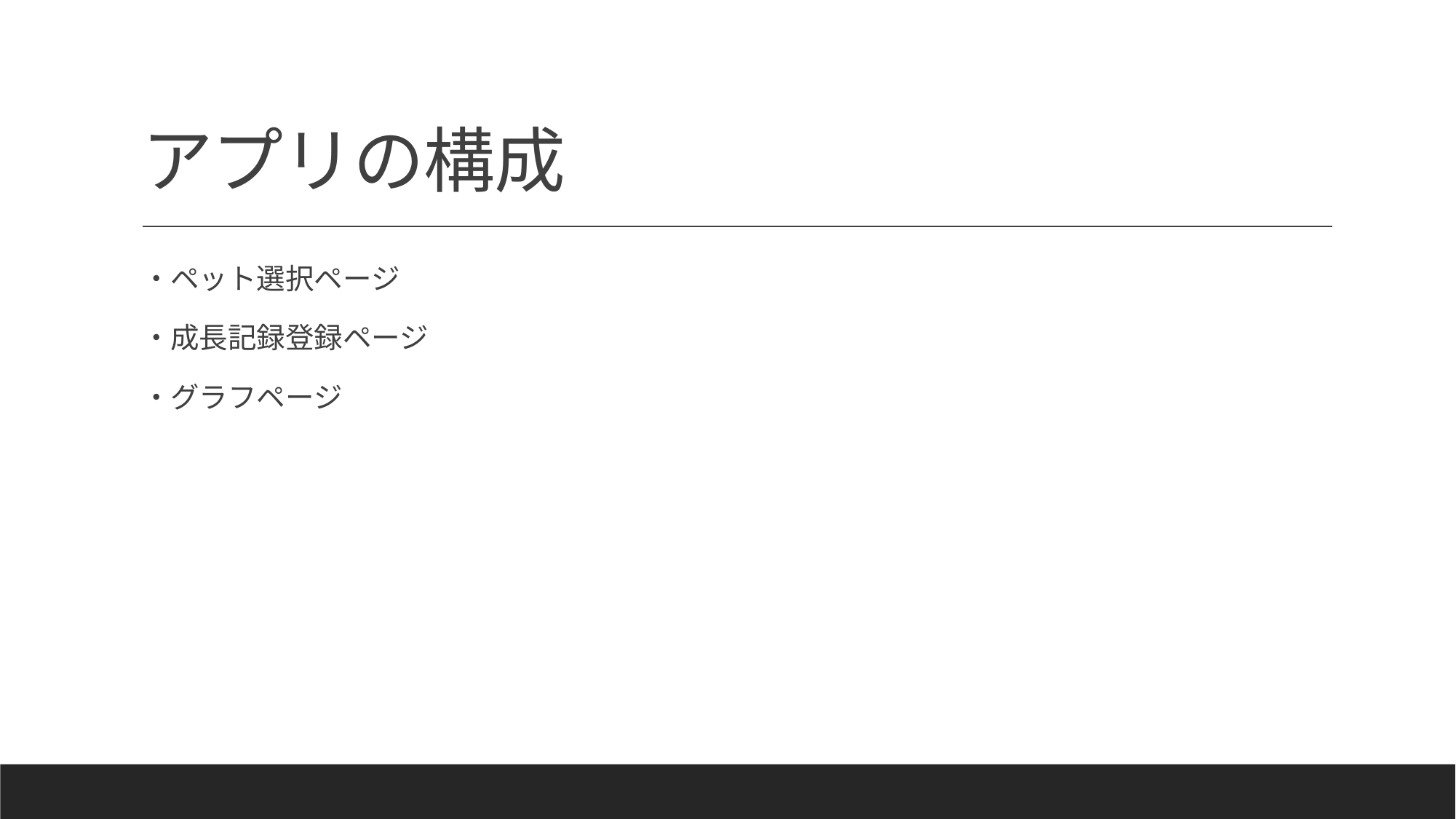

# アプリの構成
・ペット選択ページ
・成長記録登録ページ
・グラフページ